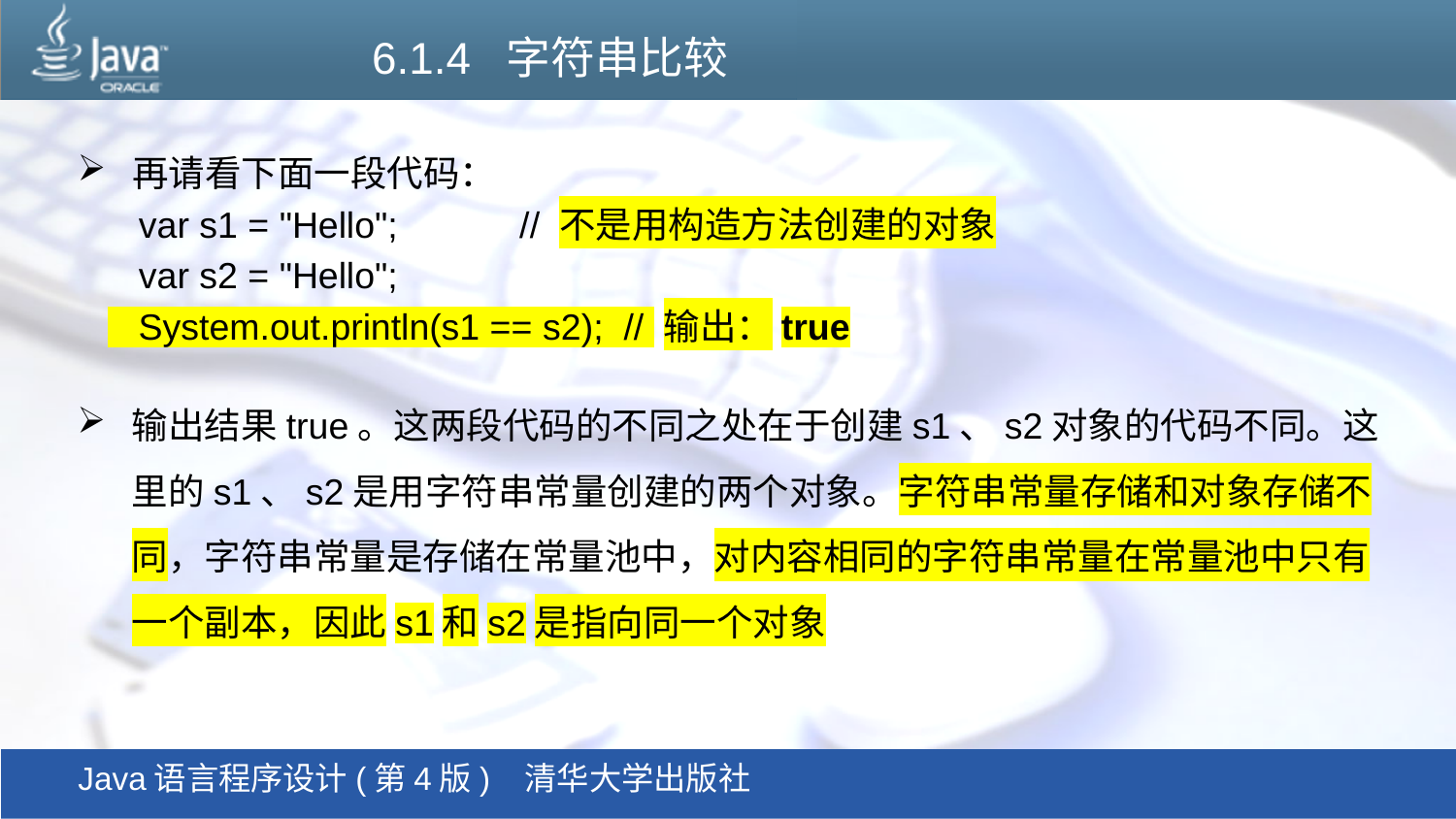

# 6.1.4  字符串比较
再请看下面一段代码：
      var s1 = "Hello";            // 不是用构造方法创建的对象
      var s2 = "Hello";
      System.out.println(s1 == s2);  // 输出：true

输出结果true。这两段代码的不同之处在于创建s1、s2对象的代码不同。这里的s1、s2是用字符串常量创建的两个对象。字符串常量存储和对象存储不同，字符串常量是存储在常量池中，对内容相同的字符串常量在常量池中只有一个副本，因此s1和s2是指向同一个对象